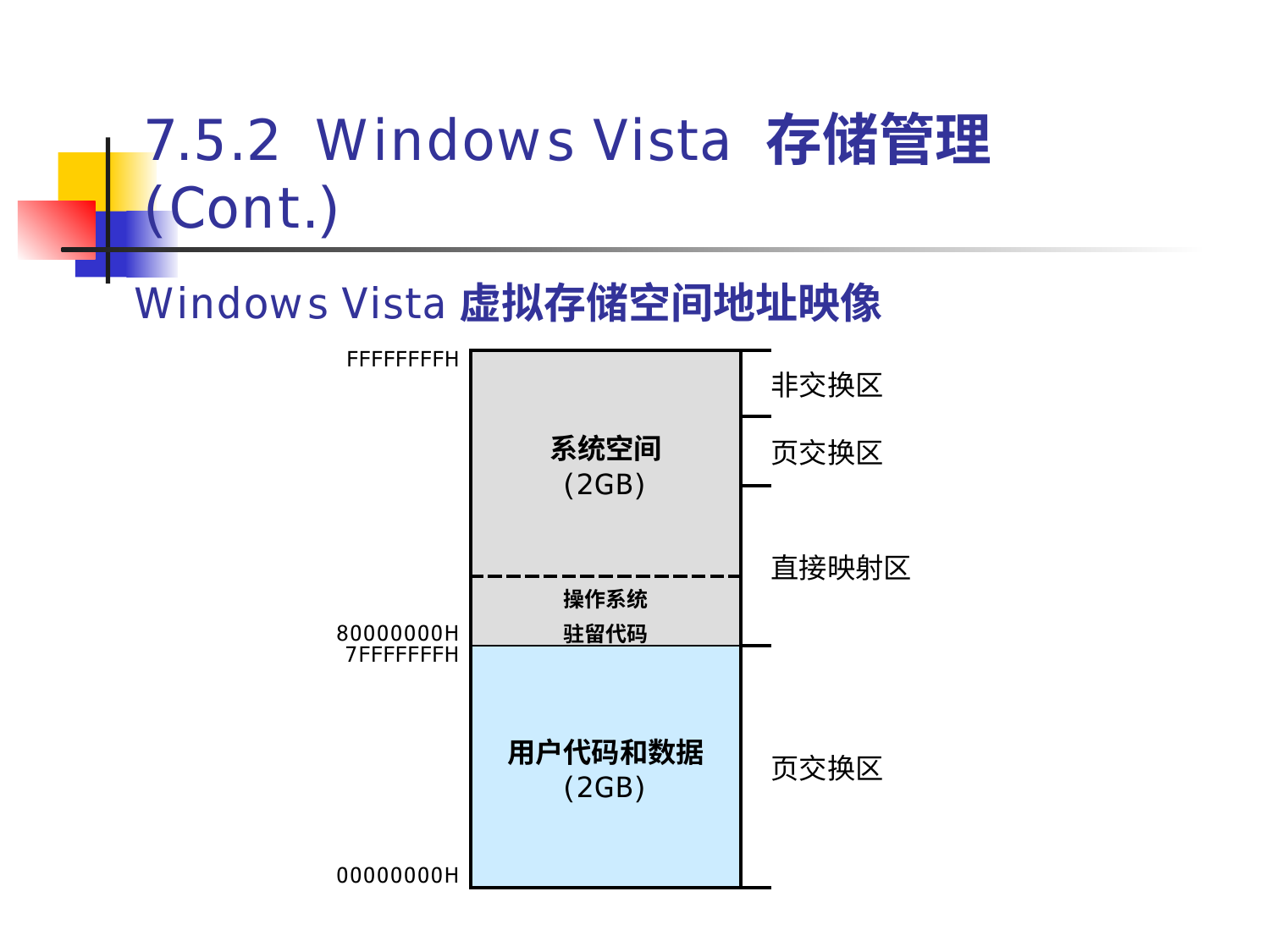

7.5.2  Windows Vista 存储管理(Cont.)
Windows Vista虚拟存储空间地址映像
| FFFFFFFFH | 系统空间 (2GB) |  | 非交换区 |
| --- | --- | --- | --- |
|  |  |  | 页交换区 |
|  |  |  | 直接映射区 |
| 80000000H | 操作系统 驻留代码 |  |  |
| 7FFFFFFFH | 用户代码和数据 (2GB) |  | 页交换区 |
| 00000000H |  |  |  |